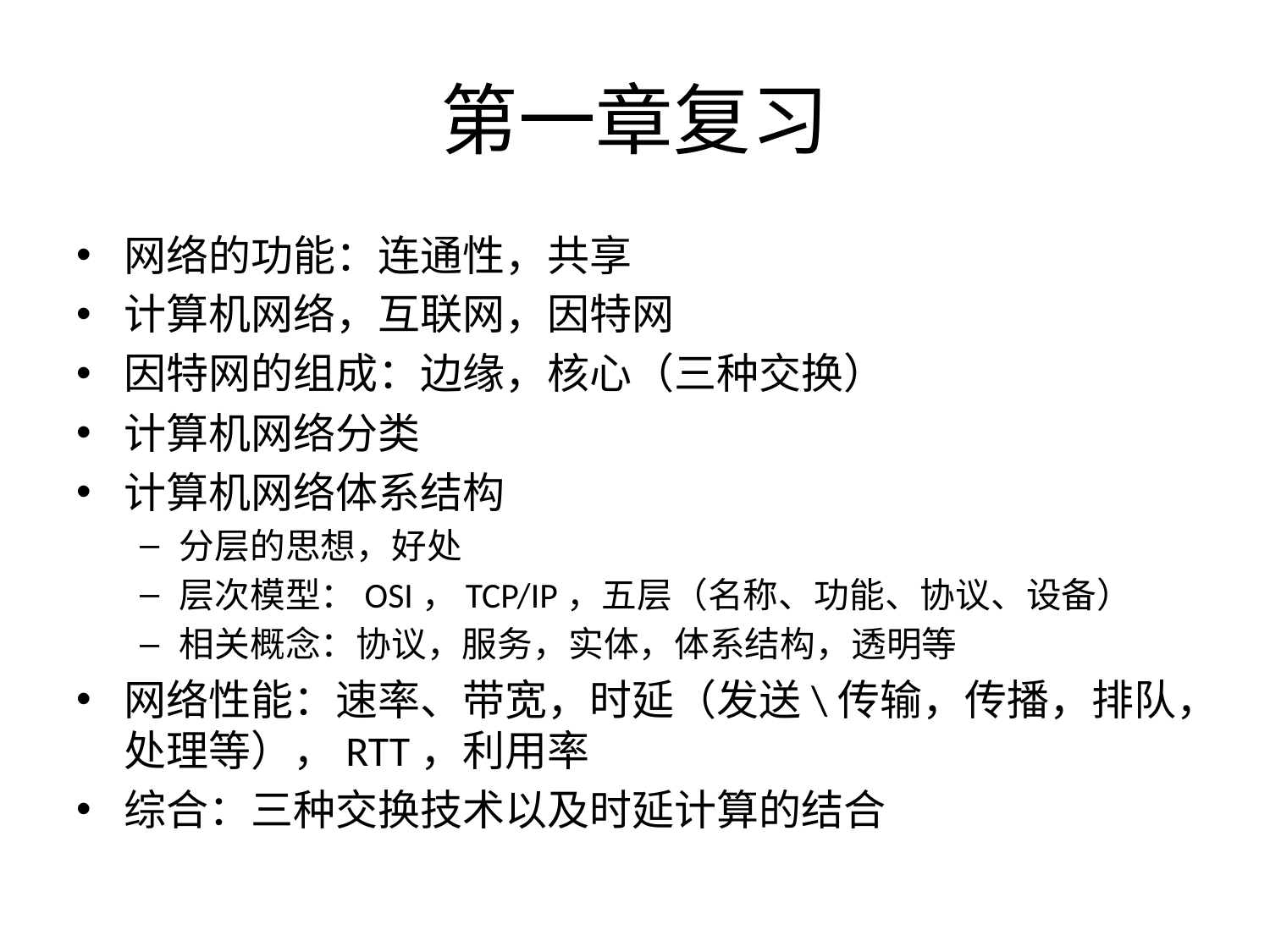

# 第一章复习
网络的功能：连通性，共享
计算机网络，互联网，因特网
因特网的组成：边缘，核心（三种交换）
计算机网络分类
计算机网络体系结构
分层的思想，好处
层次模型：OSI，TCP/IP，五层（名称、功能、协议、设备）
相关概念：协议，服务，实体，体系结构，透明等
网络性能：速率、带宽，时延（发送\传输，传播，排队，处理等），RTT，利用率
综合：三种交换技术以及时延计算的结合